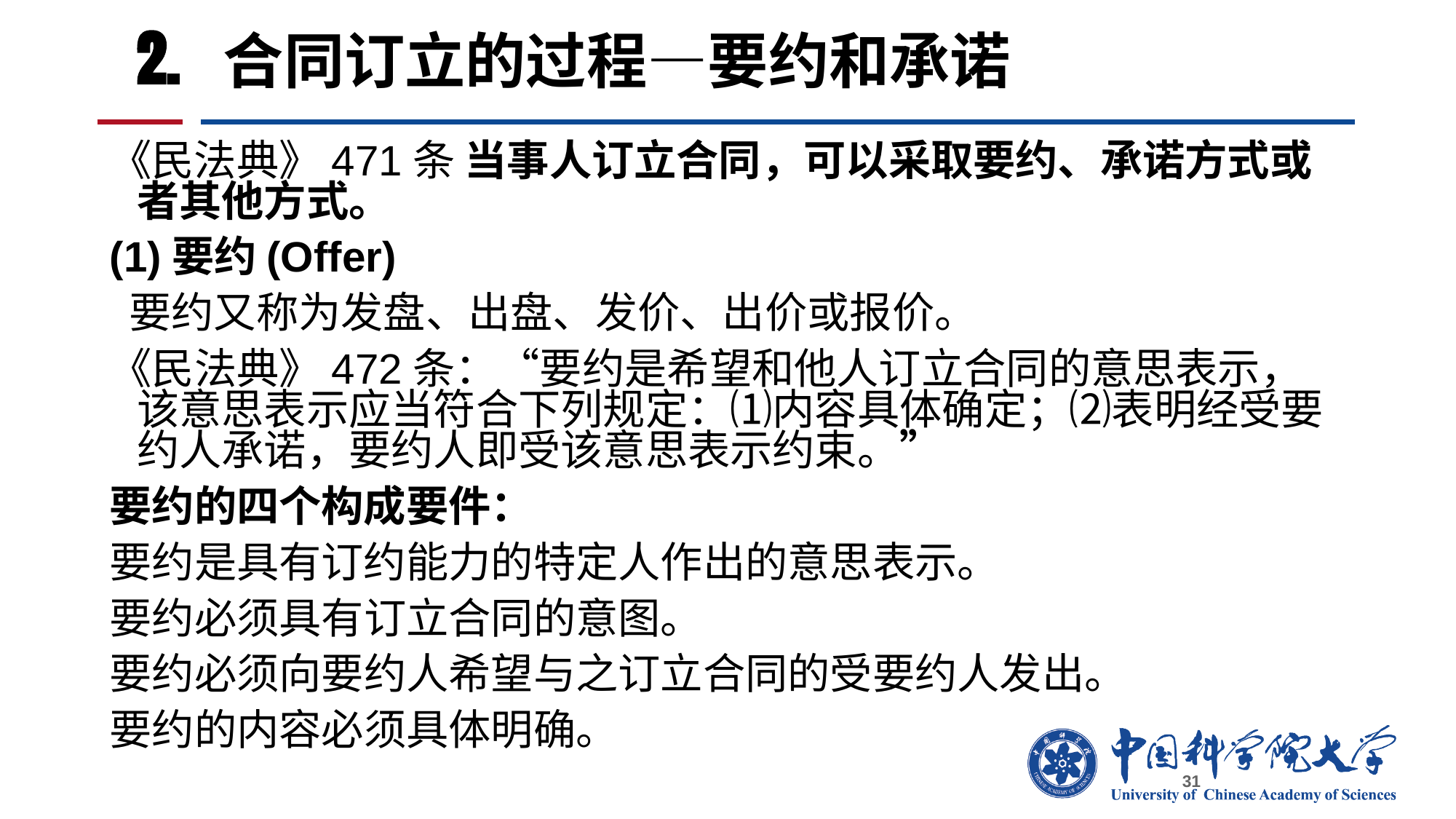

# 2.  合同订立的过程—要约和承诺
《民法典》471条 当事人订立合同，可以采取要约、承诺方式或者其他方式。
(1)要约(Offer)
 要约又称为发盘、出盘、发价、出价或报价。
《民法典》472条：“要约是希望和他人订立合同的意思表示，该意思表示应当符合下列规定：⑴内容具体确定；⑵表明经受要约人承诺，要约人即受该意思表示约束。”
要约的四个构成要件：
要约是具有订约能力的特定人作出的意思表示。
要约必须具有订立合同的意图。
要约必须向要约人希望与之订立合同的受要约人发出。
要约的内容必须具体明确。

31